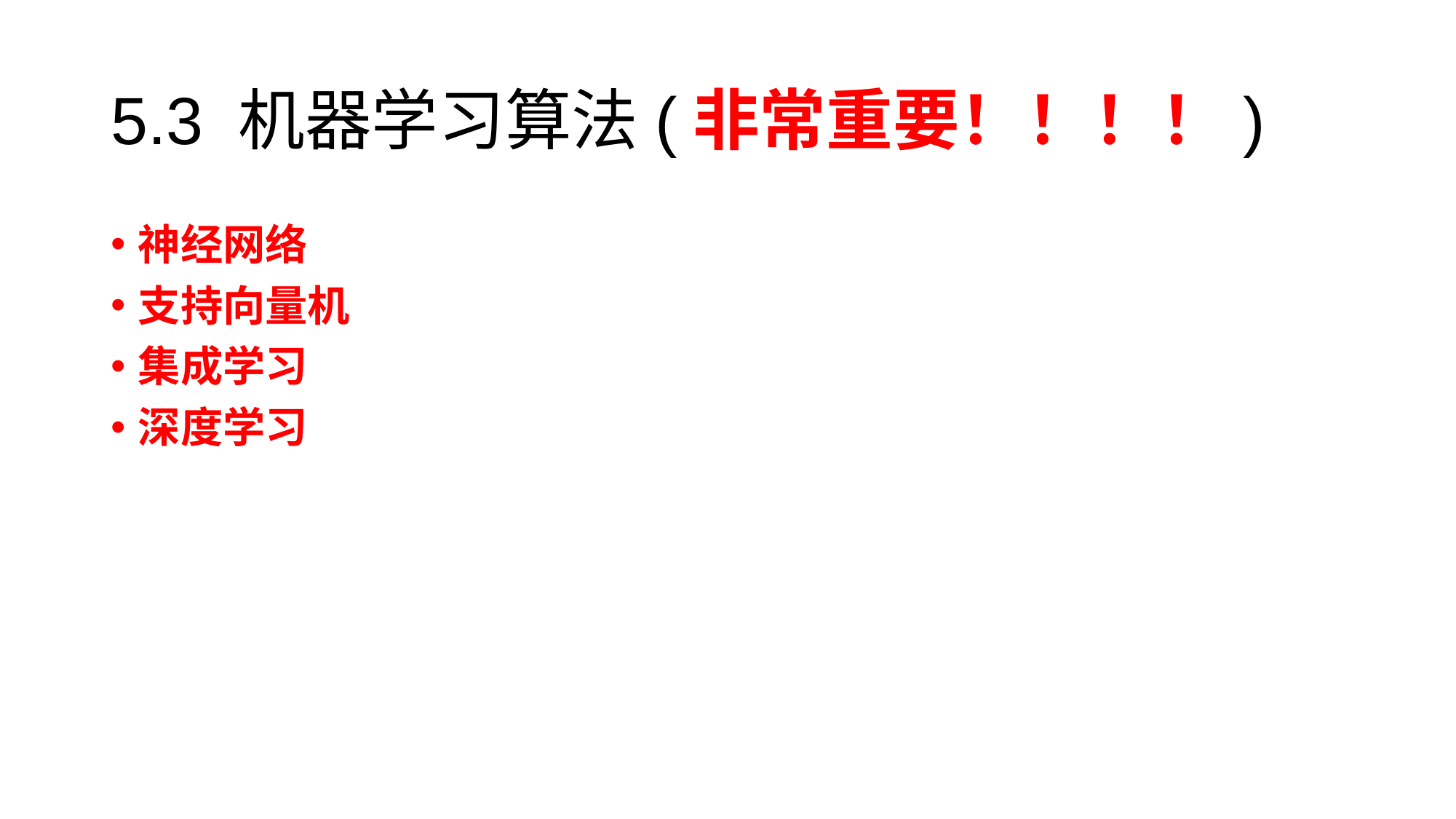

# 5.3 机器学习算法(非常重要！！！！)
神经网络
支持向量机
集成学习
深度学习